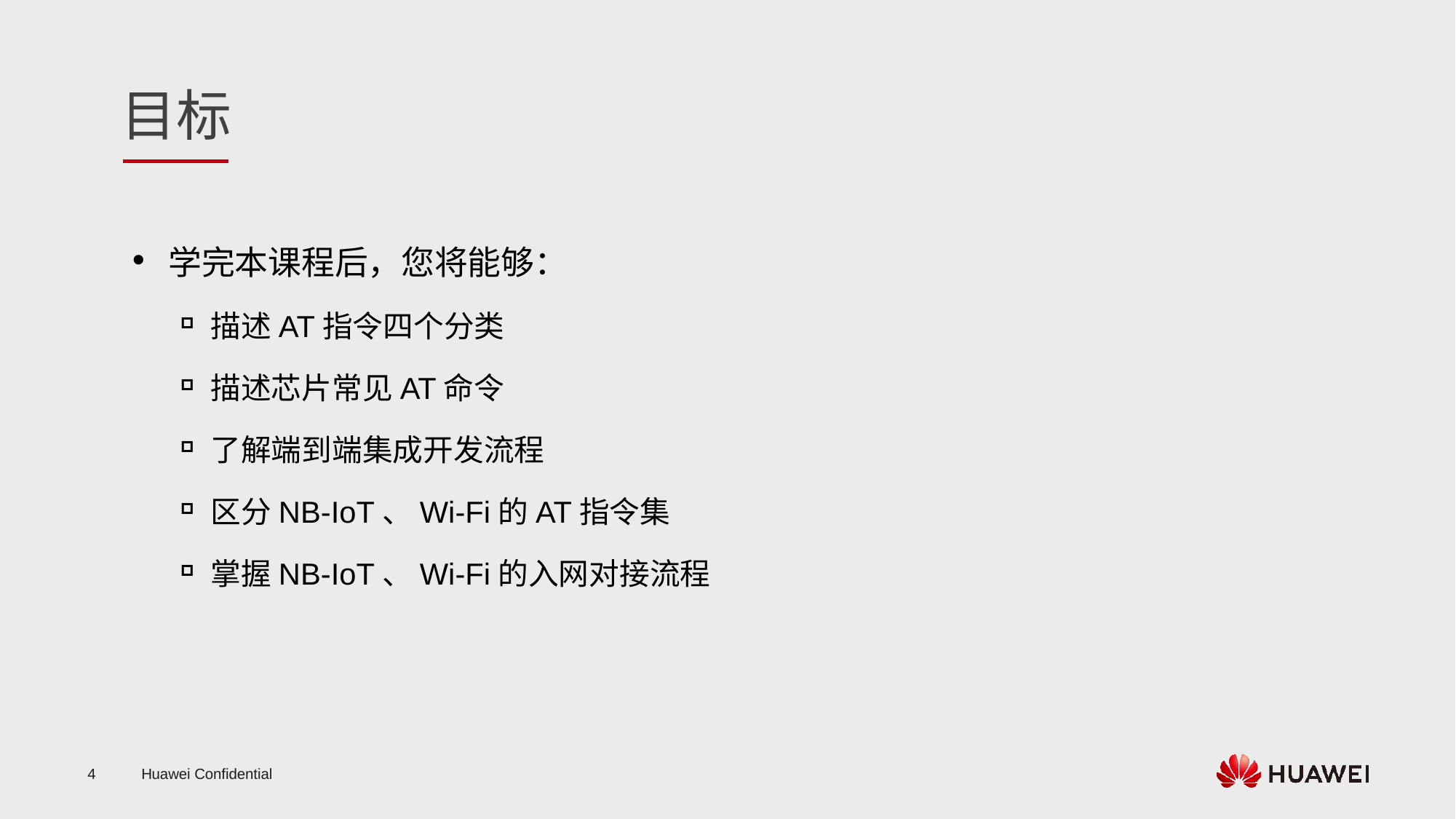

学完本课程后，您将能够：
描述AT指令四个分类
描述芯片常见AT命令
了解端到端集成开发流程
区分NB-IoT、Wi-Fi的AT指令集
掌握NB-IoT、Wi-Fi的入网对接流程